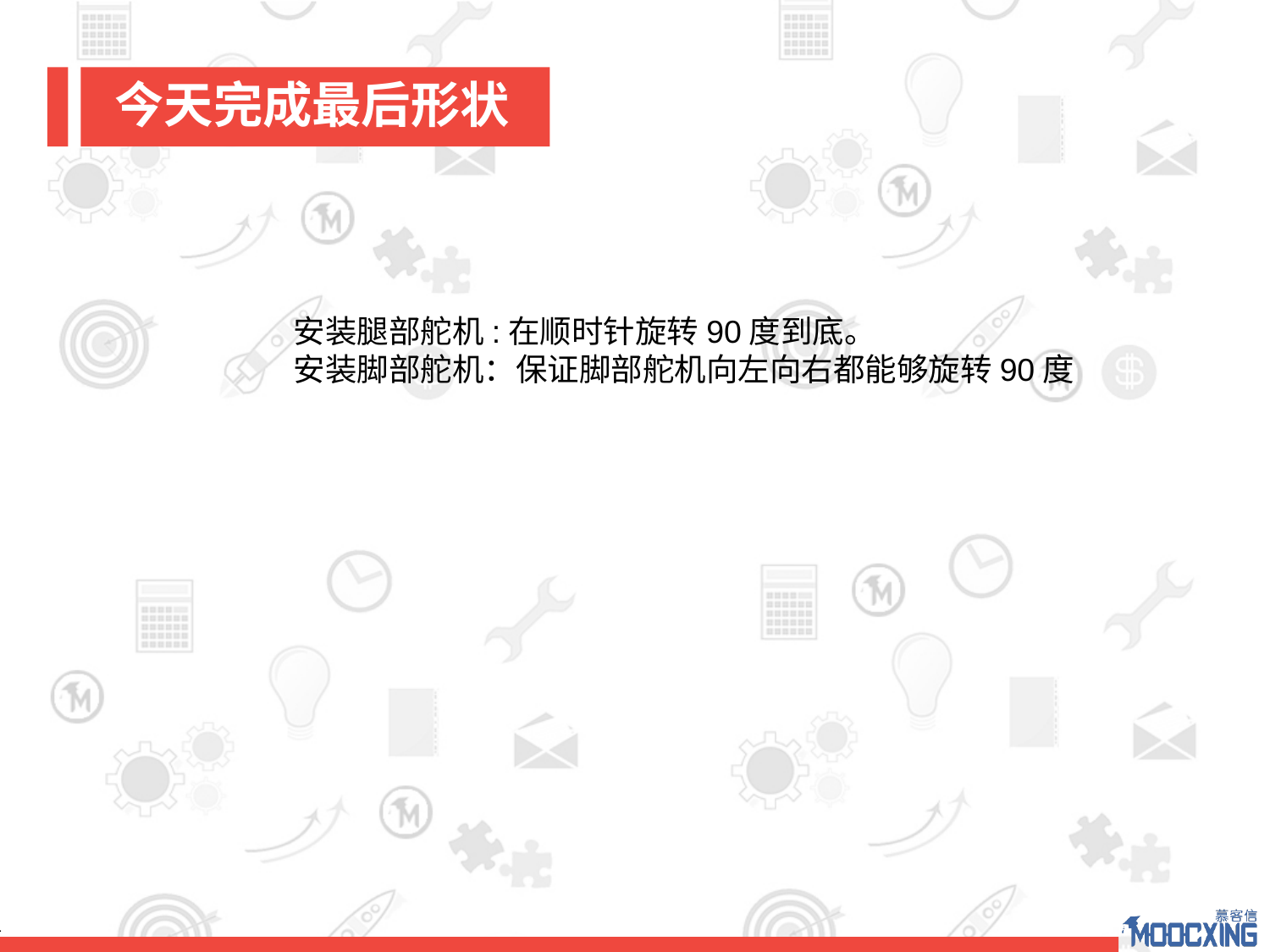

# 今天完成最后形状
安装腿部舵机:在顺时针旋转90度到底。
安装脚部舵机：保证脚部舵机向左向右都能够旋转90度